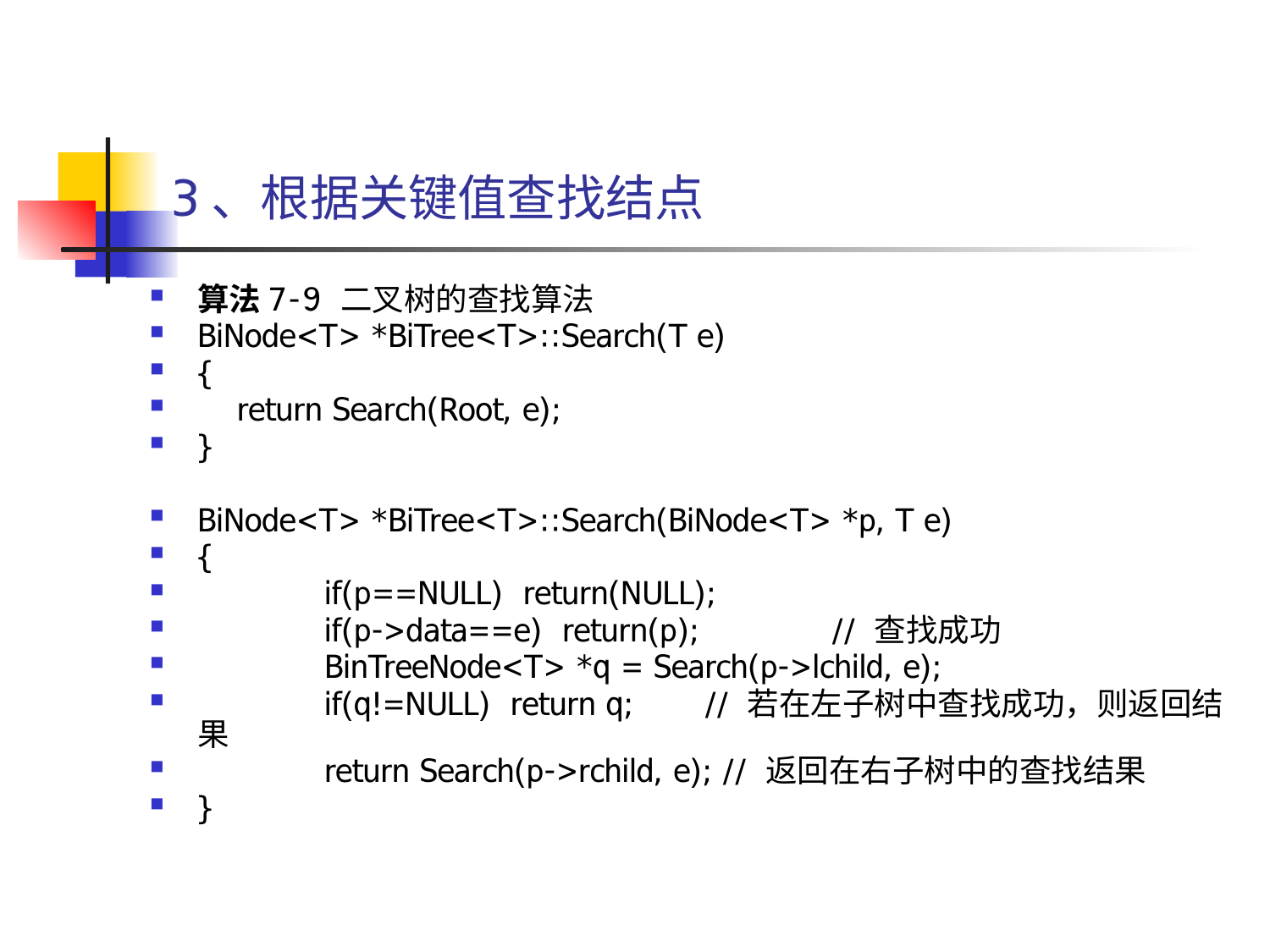

# 3、根据关键值查找结点
算法7-9 二叉树的查找算法
BiNode<T> *BiTree<T>::Search(T e)
{
    return Search(Root, e);
}

BiNode<T> *BiTree<T>::Search(BiNode<T> *p, T e)
{
	if(p==NULL)  return(NULL);
	if(p->data==e)  return(p);		// 查找成功
	BinTreeNode<T> *q = Search(p->lchild, e);
	if(q!=NULL)  return q;	// 若在左子树中查找成功，则返回结果
	return Search(p->rchild, e); // 返回在右子树中的查找结果
}